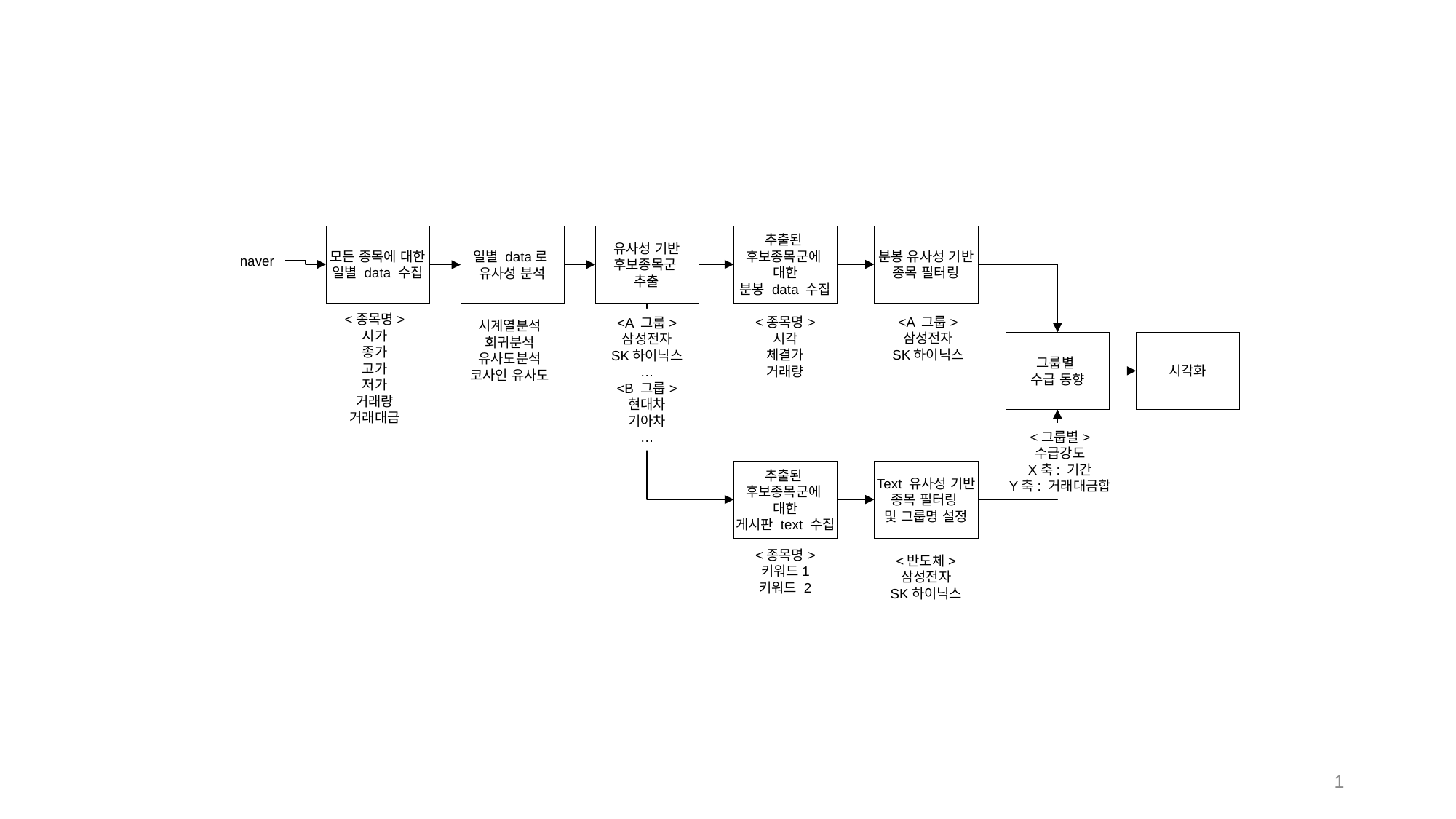

모든 종목에 대한
일별 data 수집
추출된
후보종목군에
대한
분봉 data 수집
분봉 유사성 기반
종목 필터링
유사성 기반
후보종목군
추출
일별 data로
유사성 분석
naver
<종목명>
시가
종가
고가
저가
거래량
거래대금
<A 그룹>
삼성전자
SK하이닉스
<종목명>
시각
체결가
거래량
<A 그룹>
삼성전자
SK하이닉스
…
<B 그룹>
현대차
기아차
…
시계열분석
회귀분석
유사도분석
코사인 유사도
그룹별
수급 동향
시각화
<그룹별>
수급강도
X축: 기간
Y축: 거래대금합
추출된
후보종목군에
대한
게시판 text 수집
Text 유사성 기반
종목 필터링
및 그룹명 설정
<종목명>
키워드1
키워드 2
<반도체>
삼성전자
SK하이닉스
1